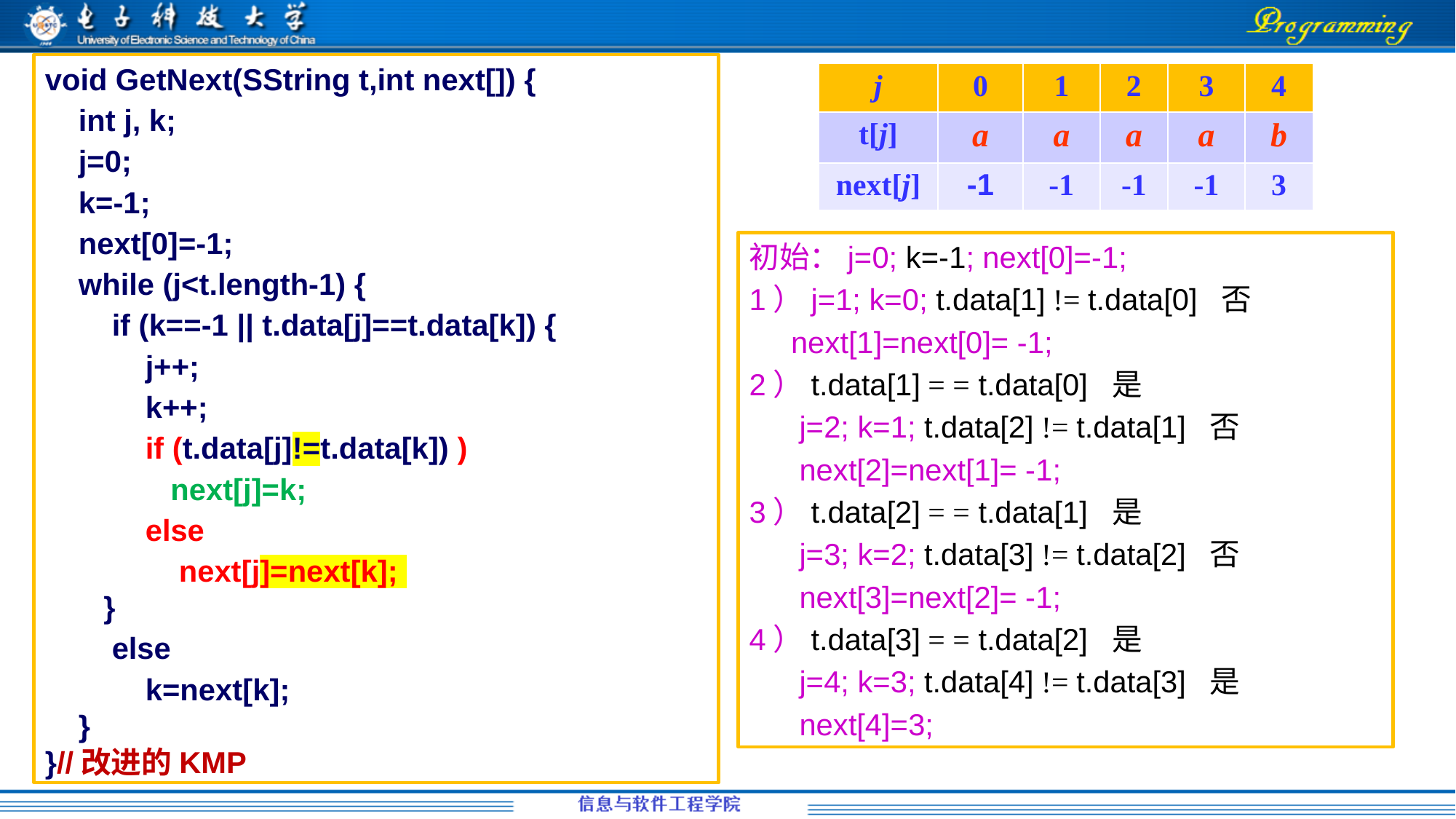

void GetNext(SString t,int next[]) {
    int j, k;
    j=0;
    k=-1;
    next[0]=-1;
    while (j<t.length-1) {
        if (k==-1 || t.data[j]==t.data[k]) {
            j++;
            k++;
            if (t.data[j]!=t.data[k]) )
               next[j]=k;
            else
                next[j]=next[k];
       }
        else
            k=next[k];
    }
}//改进的KMP
| j | 0 | 1 | 2 | 3 | 4 |
| --- | --- | --- | --- | --- | --- |
| t[j] | a | a | a | a | b |
| next[j] | -1 | -1 | -1 | -1 | 3 |
初始：j=0; k=-1; next[0]=-1;
1）j=1; k=0; t.data[1] != t.data[0]  否
     next[1]=next[0]= -1;
2）t.data[1] = = t.data[0]  是
      j=2; k=1; t.data[2] != t.data[1]  否
      next[2]=next[1]= -1;
3）t.data[2] = = t.data[1]  是
      j=3; k=2; t.data[3] != t.data[2]  否
      next[3]=next[2]= -1;
4）t.data[3] = = t.data[2]  是
      j=4; k=3; t.data[4] != t.data[3]  是
      next[4]=3;